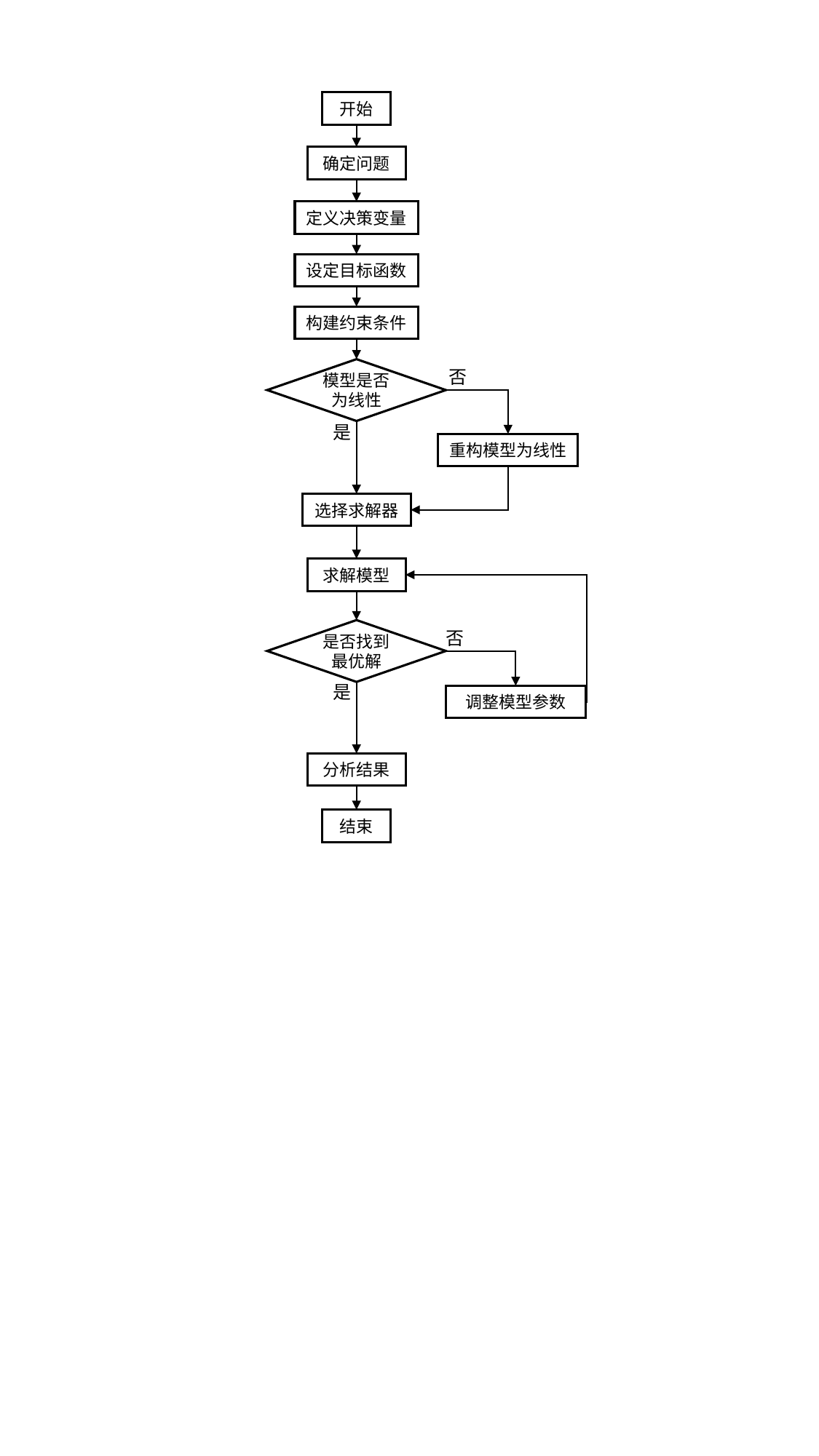

开始
确定问题
定义决策变量
设定目标函数
构建约束条件
模型是否为线性
否
是
重构模型为线性
选择求解器
求解模型
是否找到最优解
否
是
调整模型参数
分析结果
结束